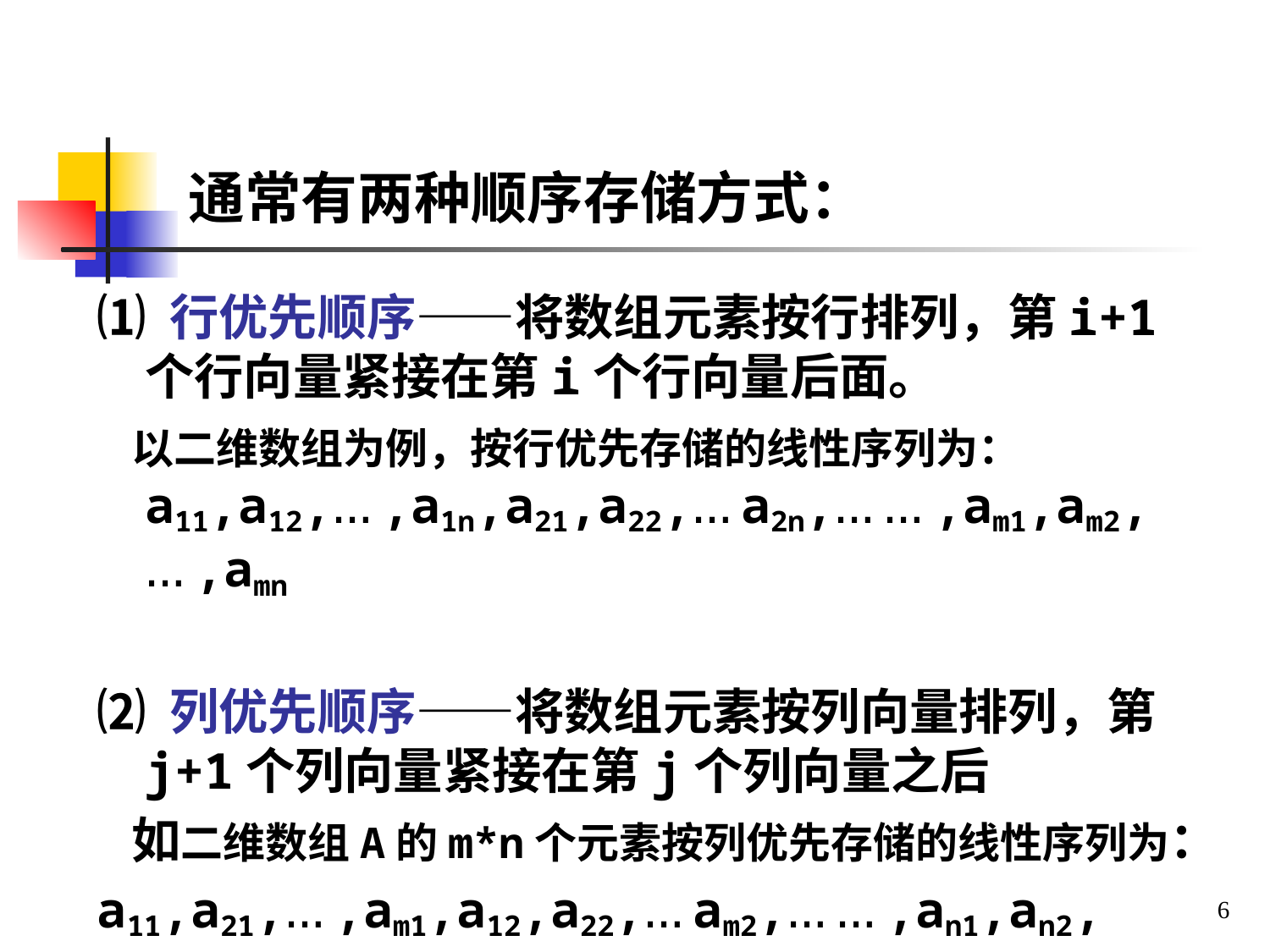

通常有两种顺序存储方式：
# ⑴ 行优先顺序——将数组元素按行排列，第i+1个行向量紧接在第i个行向量后面。
  以二维数组为例，按行优先存储的线性序列为：   a11,a12,…,a1n,a21,a22,…a2n,……,am1,am2,…,amn

⑵ 列优先顺序——将数组元素按列向量排列，第j+1个列向量紧接在第j个列向量之后
  如二维数组A的m*n个元素按列优先存储的线性序列为：
a11,a21,…,am1,a12,a22,…am2,……,an1,an2,…,anm

6